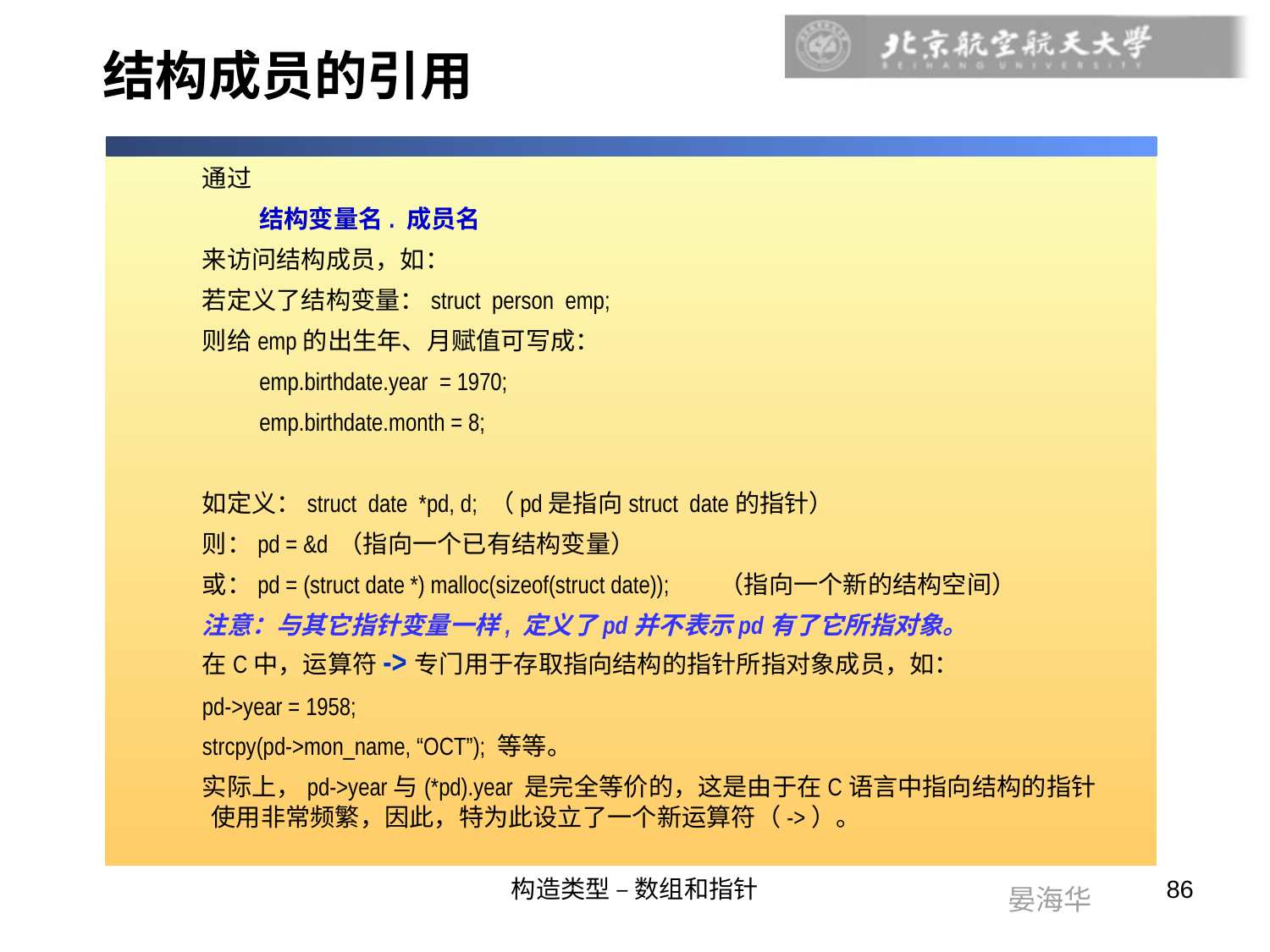

# 结构成员的引用
通过
结构变量名. 成员名
来访问结构成员，如：
若定义了结构变量：struct  person  emp;
则给emp的出生年、月赋值可写成：
emp.birthdate.year  = 1970;
emp.birthdate.month = 8;

如定义：struct  date  *pd, d; （pd是指向struct  date的指针）
则：pd = &d	（指向一个已有结构变量）
或：pd = (struct date *) malloc(sizeof(struct date));	（指向一个新的结构空间）
注意：与其它指针变量一样, 定义了pd并不表示pd有了它所指对象。
在C中，运算符->专门用于存取指向结构的指针所指对象成员，如：
pd->year = 1958;
strcpy(pd->mon_name, “OCT”); 等等。
实际上，pd->year与(*pd).year 是完全等价的，这是由于在C语言中指向结构的指针使用非常频繁，因此，特为此设立了一个新运算符（->）。
构造类型 – 数组和指针
86